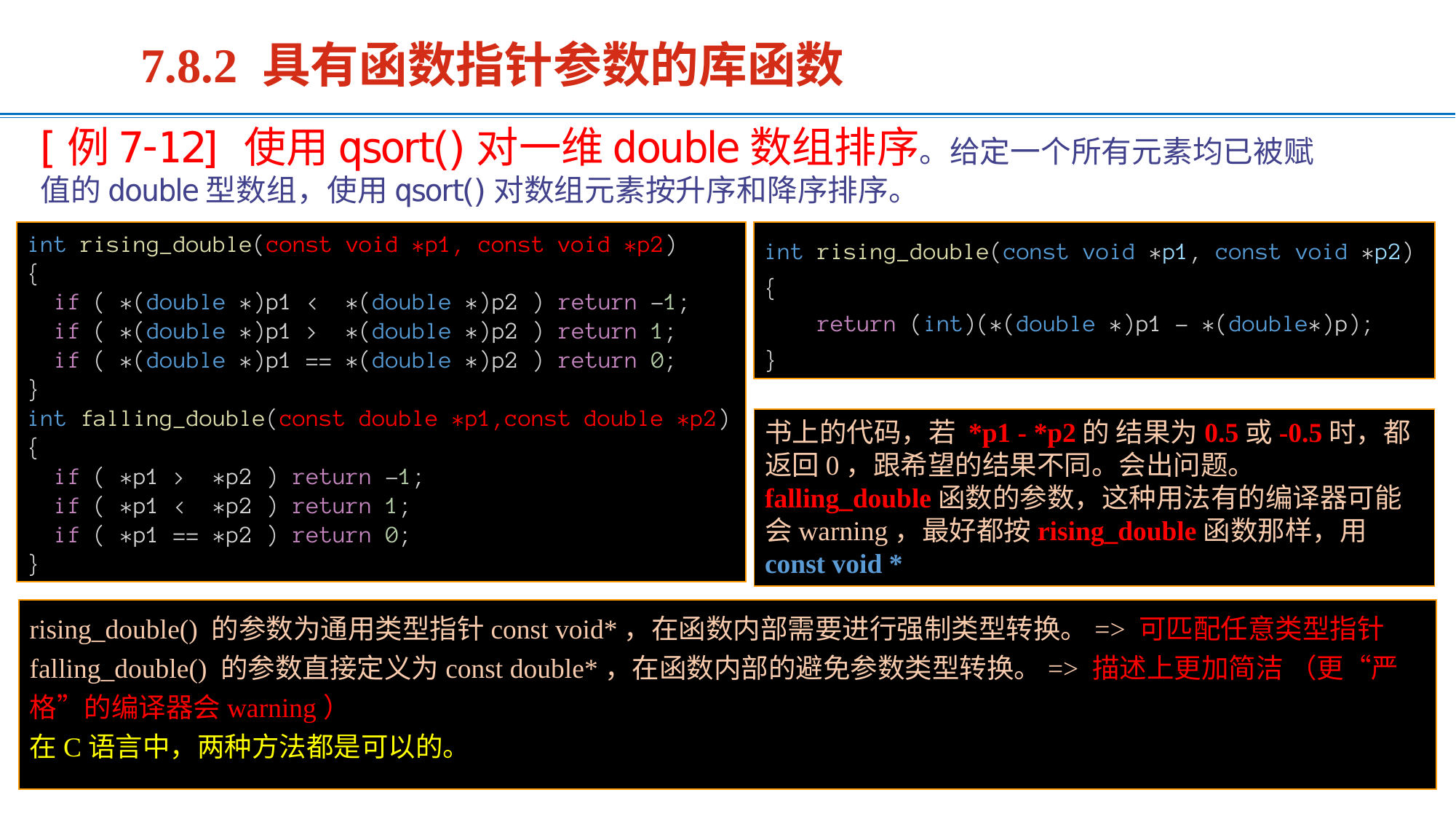

7.8.2 具有函数指针参数的库函数
[例7-12] 使用qsort()对一维double数组排序。给定一个所有元素均已被赋值的double型数组，使用qsort()对数组元素按升序和降序排序。
int rising_double(const void *p1, const void *p2)
{
  if ( *(double *)p1 <  *(double *)p2 ) return -1;
  if ( *(double *)p1 >  *(double *)p2 ) return 1;
  if ( *(double *)p1 == *(double *)p2 ) return 0;
}
int falling_double(const double *p1,const double *p2){
  if ( *p1 >  *p2 ) return -1;
  if ( *p1 <  *p2 ) return 1;
  if ( *p1 == *p2 ) return 0;
}
int rising_double(const void *p1, const void *p2)
{
    return (int)(*(double *)p1 - *(double*)p);
}
书上的代码，若 *p1 - *p2的 结果为0.5或-0.5时，都返回0，跟希望的结果不同。会出问题。
falling_double函数的参数，这种用法有的编译器可能会warning，最好都按rising_double函数那样，用
const void *
rising_double() 的参数为通用类型指针const void*，在函数内部需要进行强制类型转换。=> 可匹配任意类型指针
falling_double() 的参数直接定义为const double*，在函数内部的避免参数类型转换。=> 描述上更加简洁 （更“严格”的编译器会warning）
在C语言中，两种方法都是可以的。